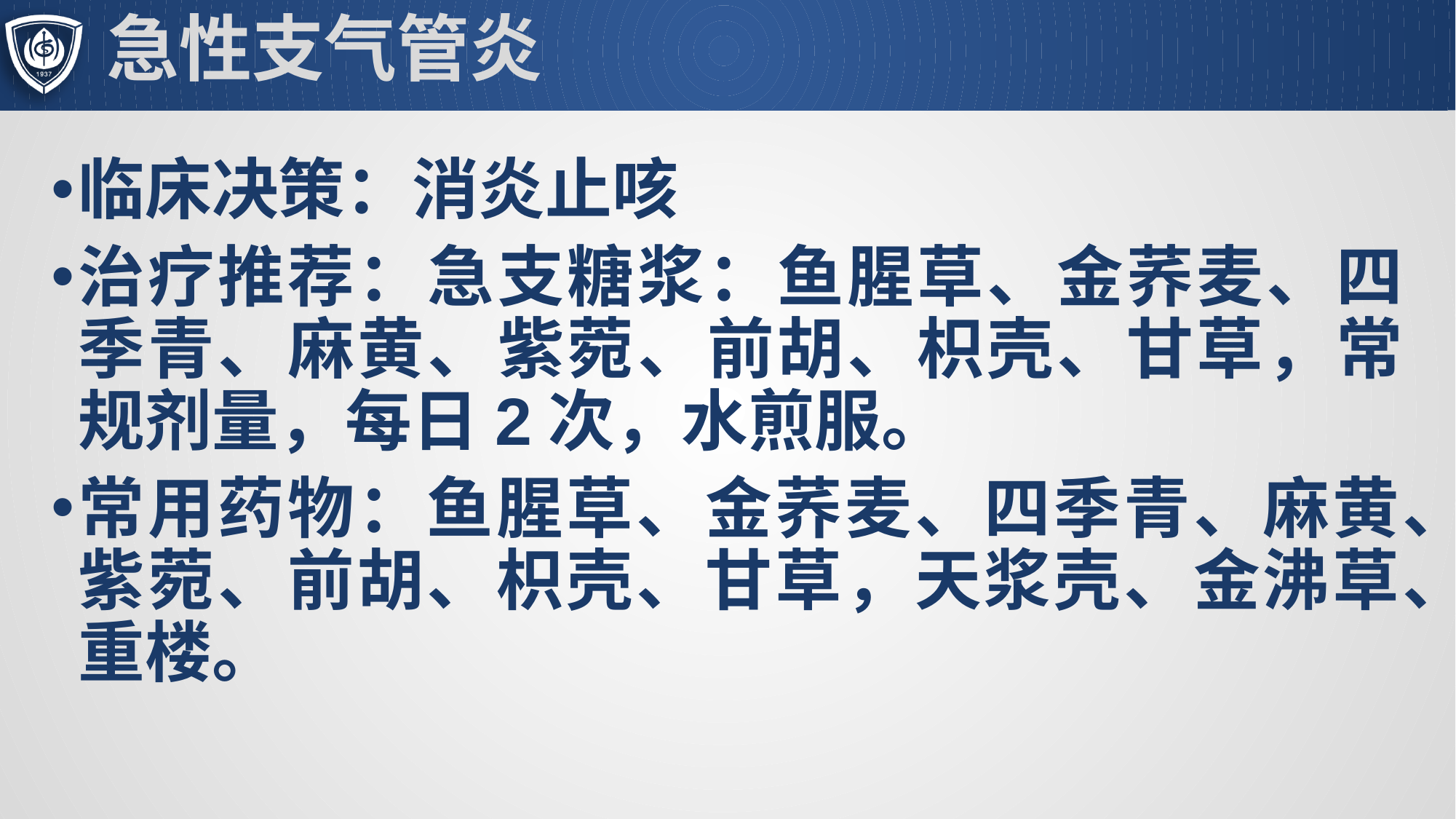

# 急性支气管炎
临床决策：消炎止咳
治疗推荐：急支糖浆：鱼腥草、金荞麦、四季青、麻黄、紫菀、前胡、枳壳、甘草，常规剂量，每日2次，水煎服。
常用药物：鱼腥草、金荞麦、四季青、麻黄、紫菀、前胡、枳壳、甘草，天浆壳、金沸草、重楼。